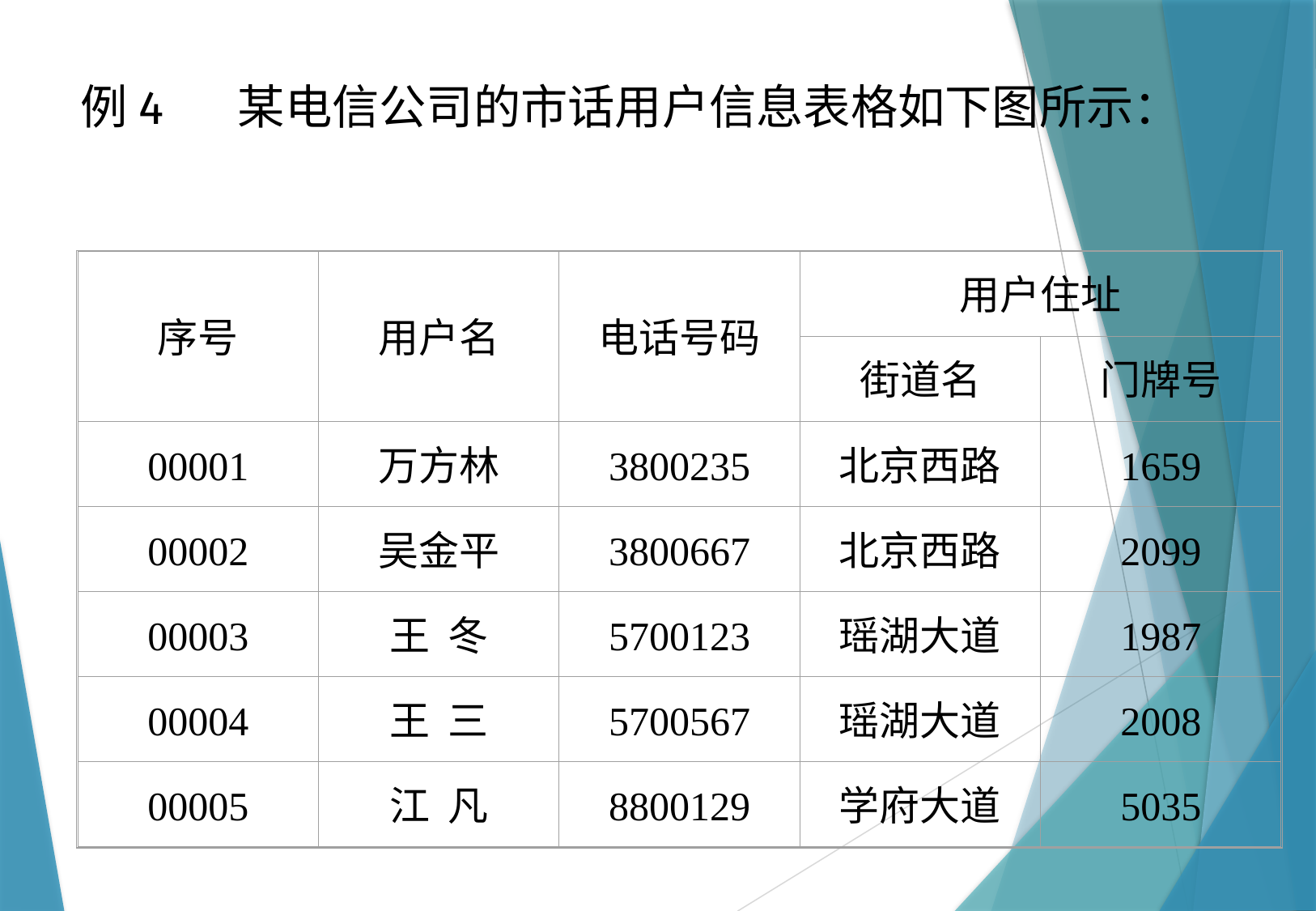

例4     某电信公司的市话用户信息表格如下图所示：

序号

用户名

电话号码

用户住址

街道名

门牌号

00001

万方林

3800235

北京西路

1659

00002

吴金平

3800667

北京西路

2099

00003

王  冬

5700123

瑶湖大道

1987

00004

王  三

5700567

瑶湖大道

2008

00005

江  凡

8800129

学府大道

5035